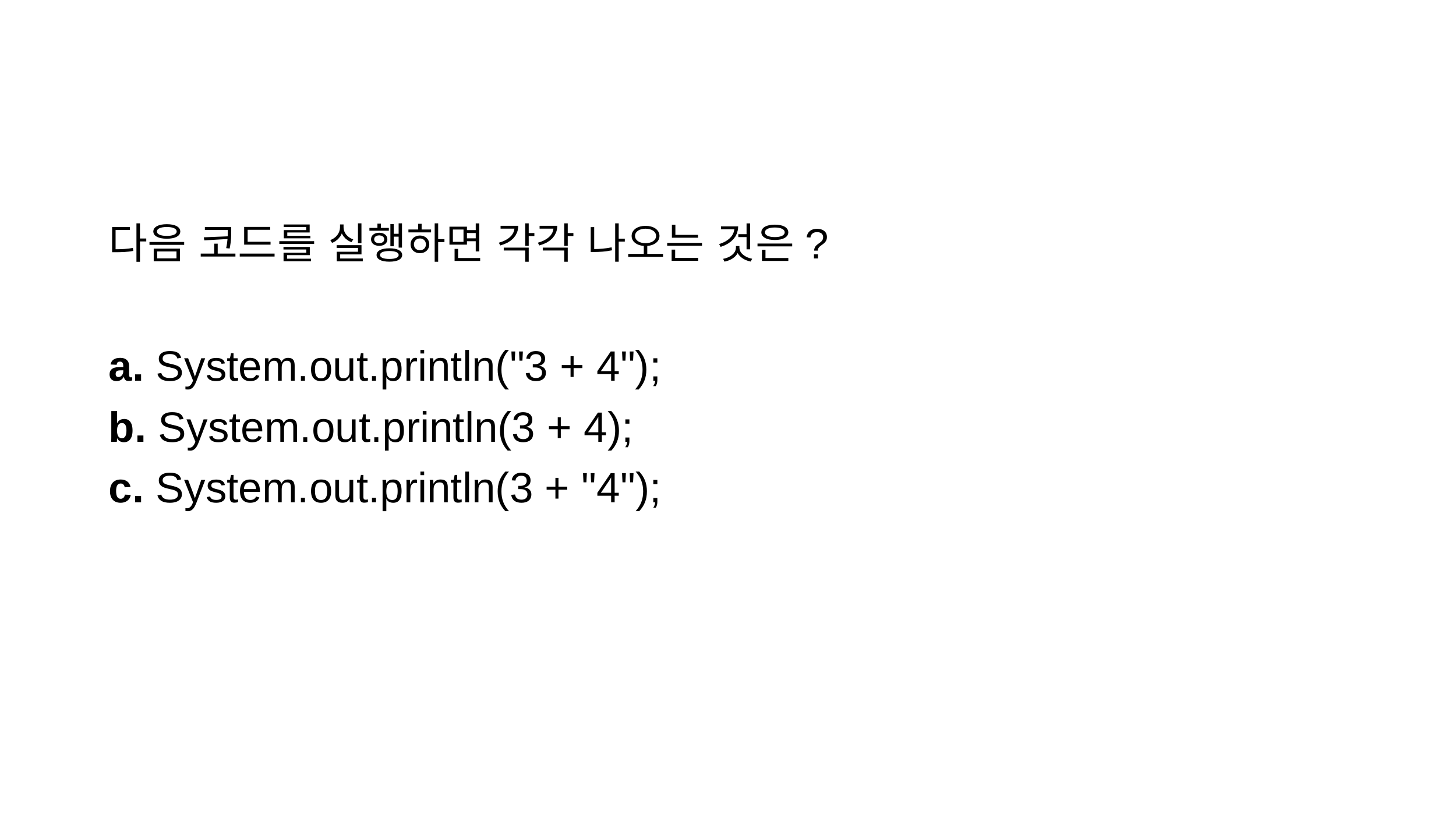

#
다음 코드를 실행하면 각각 나오는 것은?

a. System.out.println("3 + 4");
b. System.out.println(3 + 4);
c. System.out.println(3 + "4");